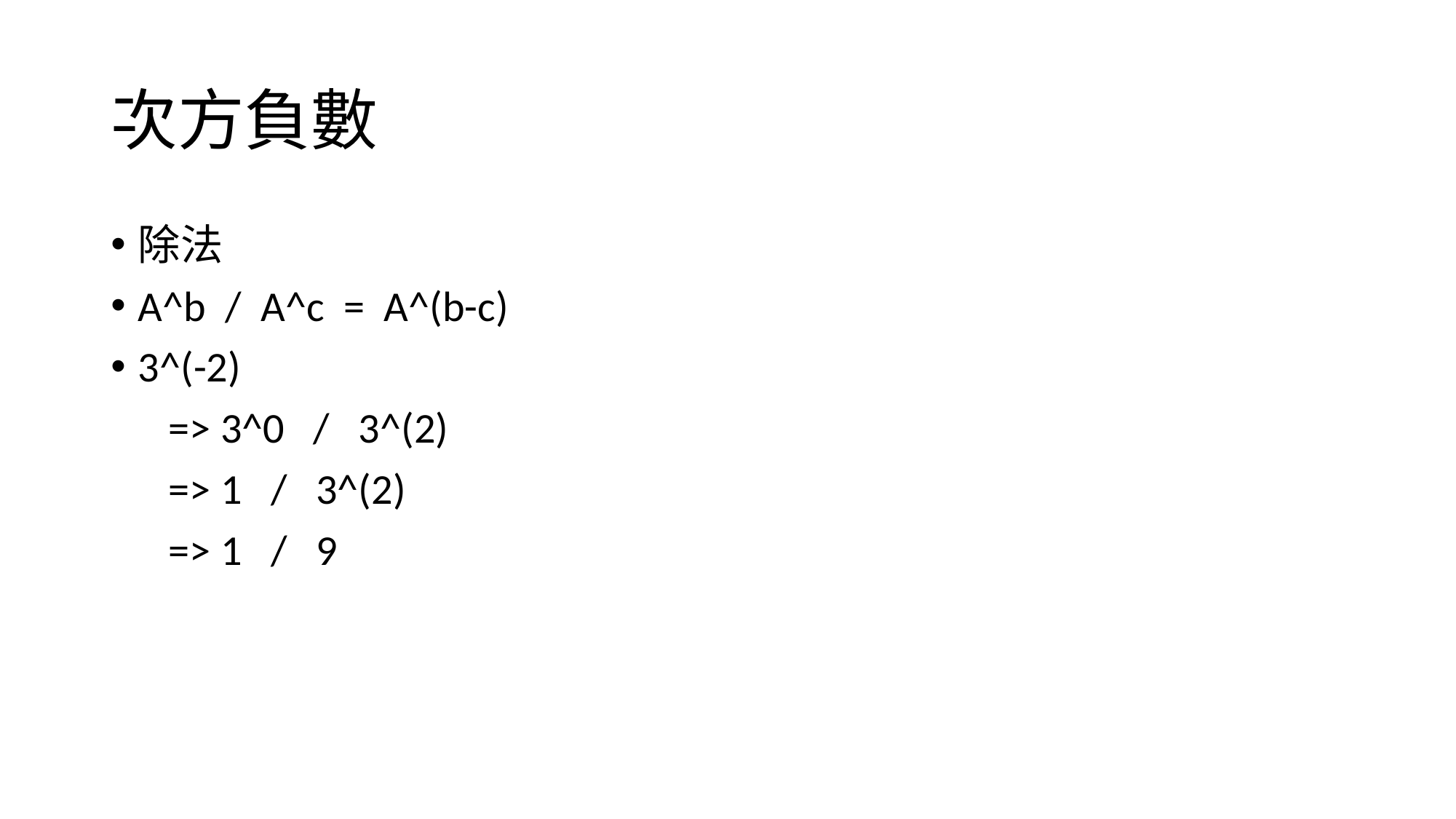

# 次方負數
除法
A^b  /  A^c  =  A^(b-c)
3^(-2)
      => 3^0   /   3^(2)
      => 1   /   3^(2)
      => 1   /   9